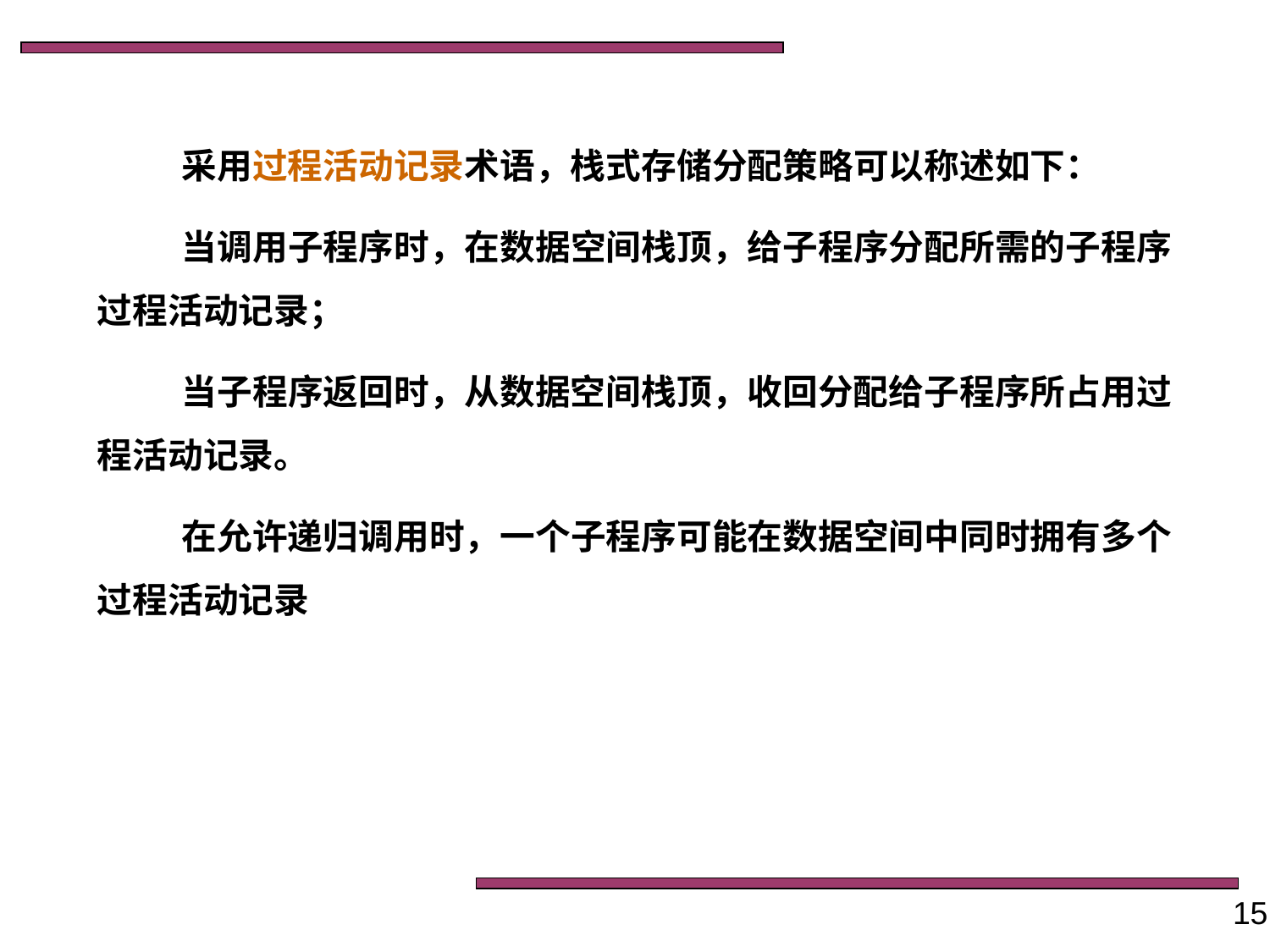

采用过程活动记录术语，栈式存储分配策略可以称述如下：
当调用子程序时，在数据空间栈顶，给子程序分配所需的子程序过程活动记录；
当子程序返回时，从数据空间栈顶，收回分配给子程序所占用过程活动记录。
在允许递归调用时，一个子程序可能在数据空间中同时拥有多个过程活动记录
15